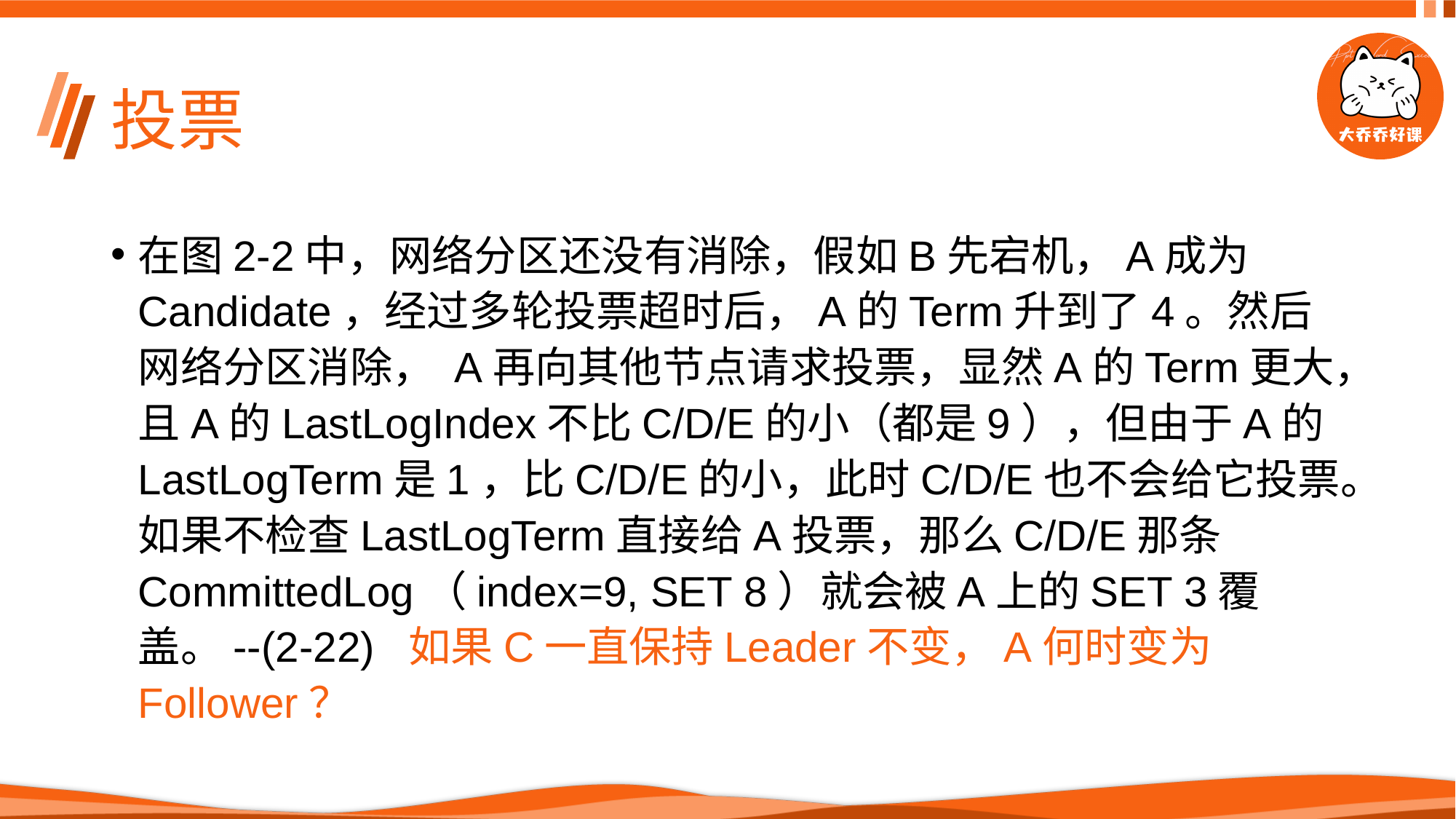

# 投票
在图2-2中，网络分区还没有消除，假如B先宕机，A成为Candidate，经过多轮投票超时后，A的Term升到了4。然后网络分区消除， A再向其他节点请求投票，显然A的Term更大，且A的LastLogIndex不比C/D/E的小（都是9），但由于A的LastLogTerm是1，比C/D/E的小，此时C/D/E也不会给它投票。如果不检查LastLogTerm直接给A投票，那么C/D/E那条CommittedLog（index=9, SET 8）就会被A上的SET 3覆盖。--(2-22)  如果C一直保持Leader不变，A何时变为Follower？